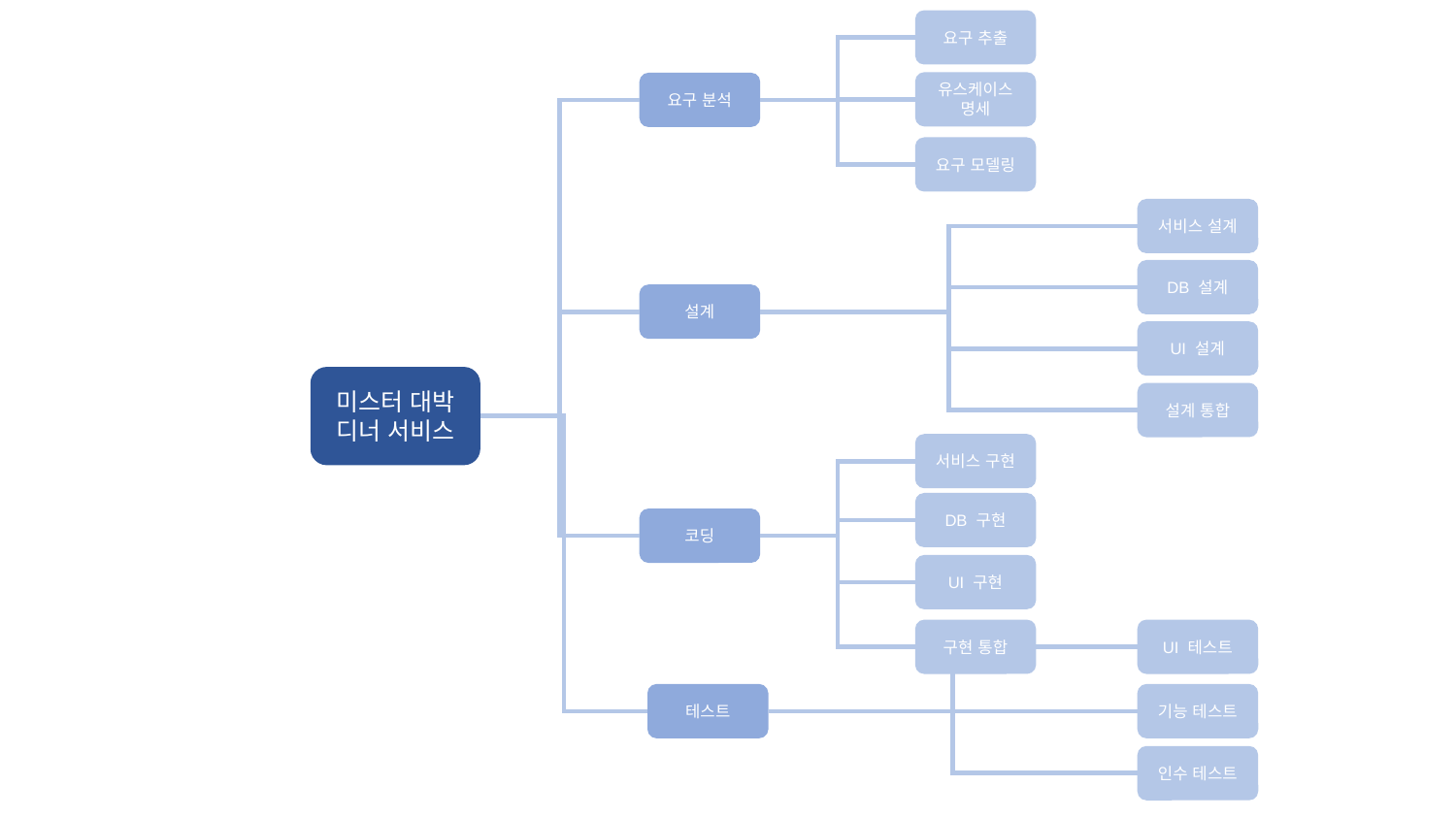

요구 추출
유스케이스 명세
요구 분석
요구 모델링
서비스 설계
DB 설계
설계
UI 설계
미스터 대박
디너 서비스
설계 통합
서비스 구현
DB 구현
코딩
UI 구현
구현 통합
UI 테스트
테스트
기능 테스트
인수 테스트